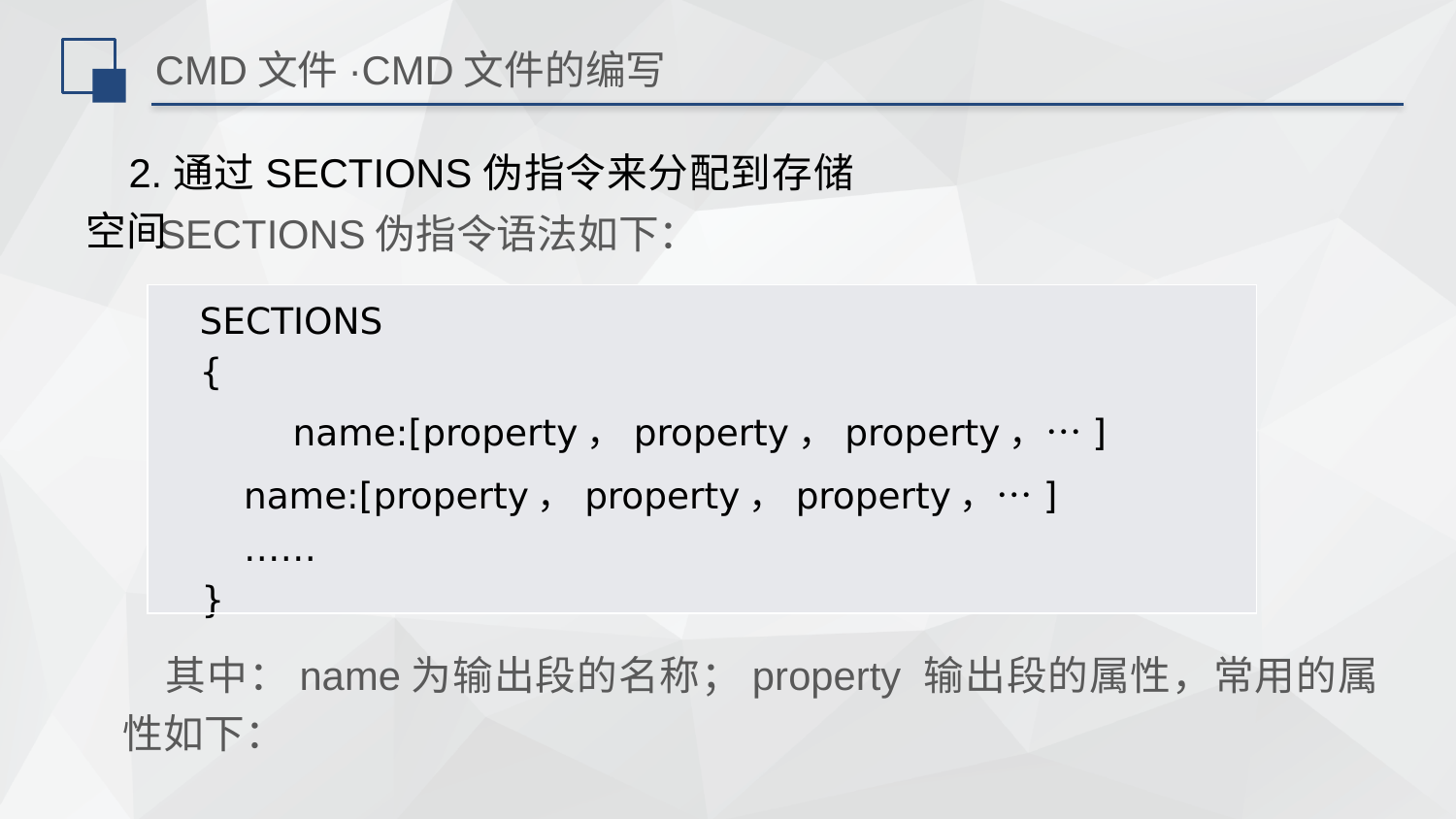

# CMD文件·CMD文件的编写
2.通过SECTIONS伪指令来分配到存储空间
SECTIONS伪指令语法如下：
| SECTIONS { name:[property，property，property，…] name:[property，property，property，…] …… } |
| --- |
其中：name为输出段的名称；property 输出段的属性，常用的属性如下：